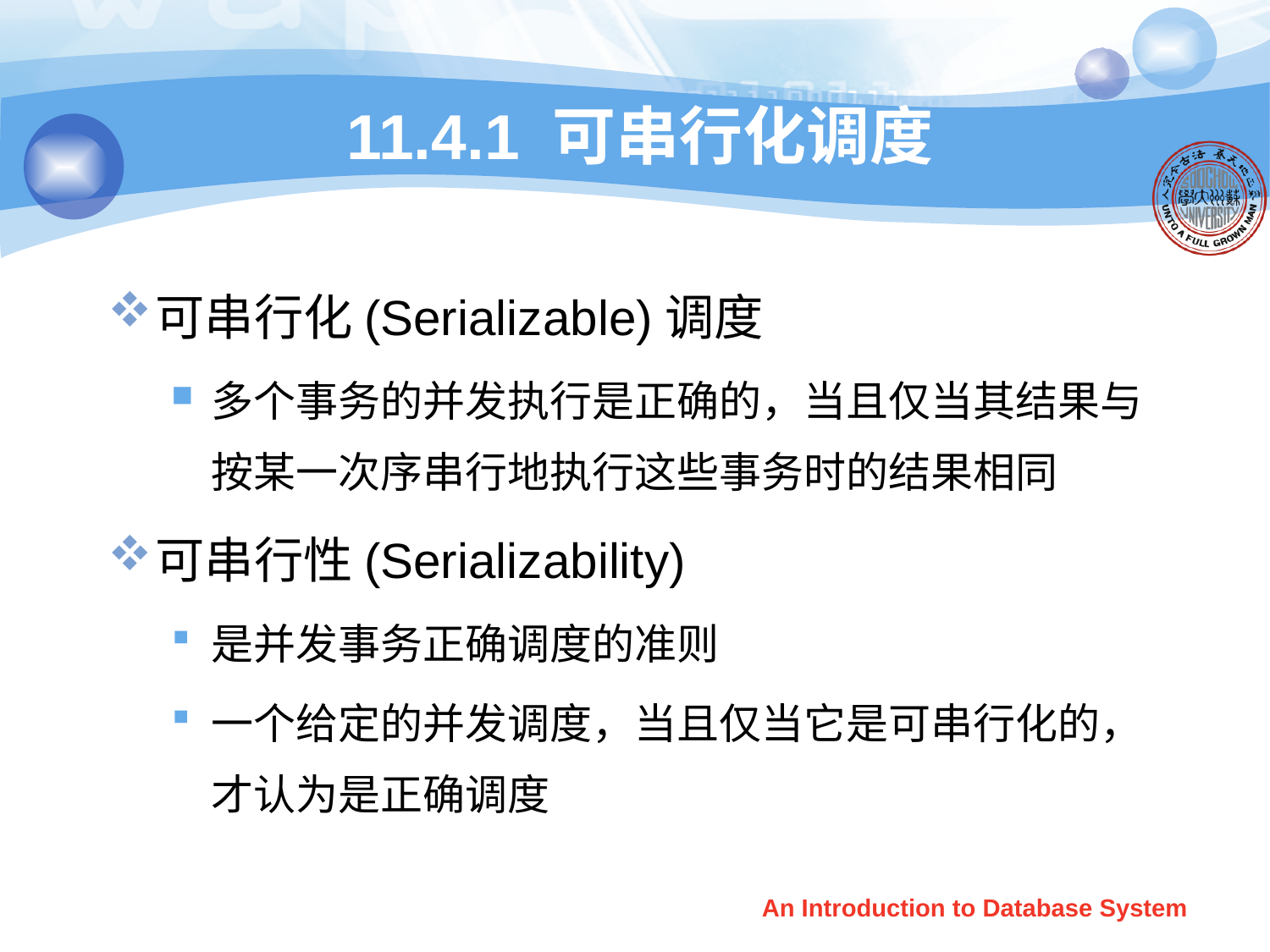

# 11.4.1 可串行化调度
可串行化(Serializable)调度
多个事务的并发执行是正确的，当且仅当其结果与按某一次序串行地执行这些事务时的结果相同
可串行性(Serializability)
是并发事务正确调度的准则
一个给定的并发调度，当且仅当它是可串行化的，才认为是正确调度
An Introduction to Database System